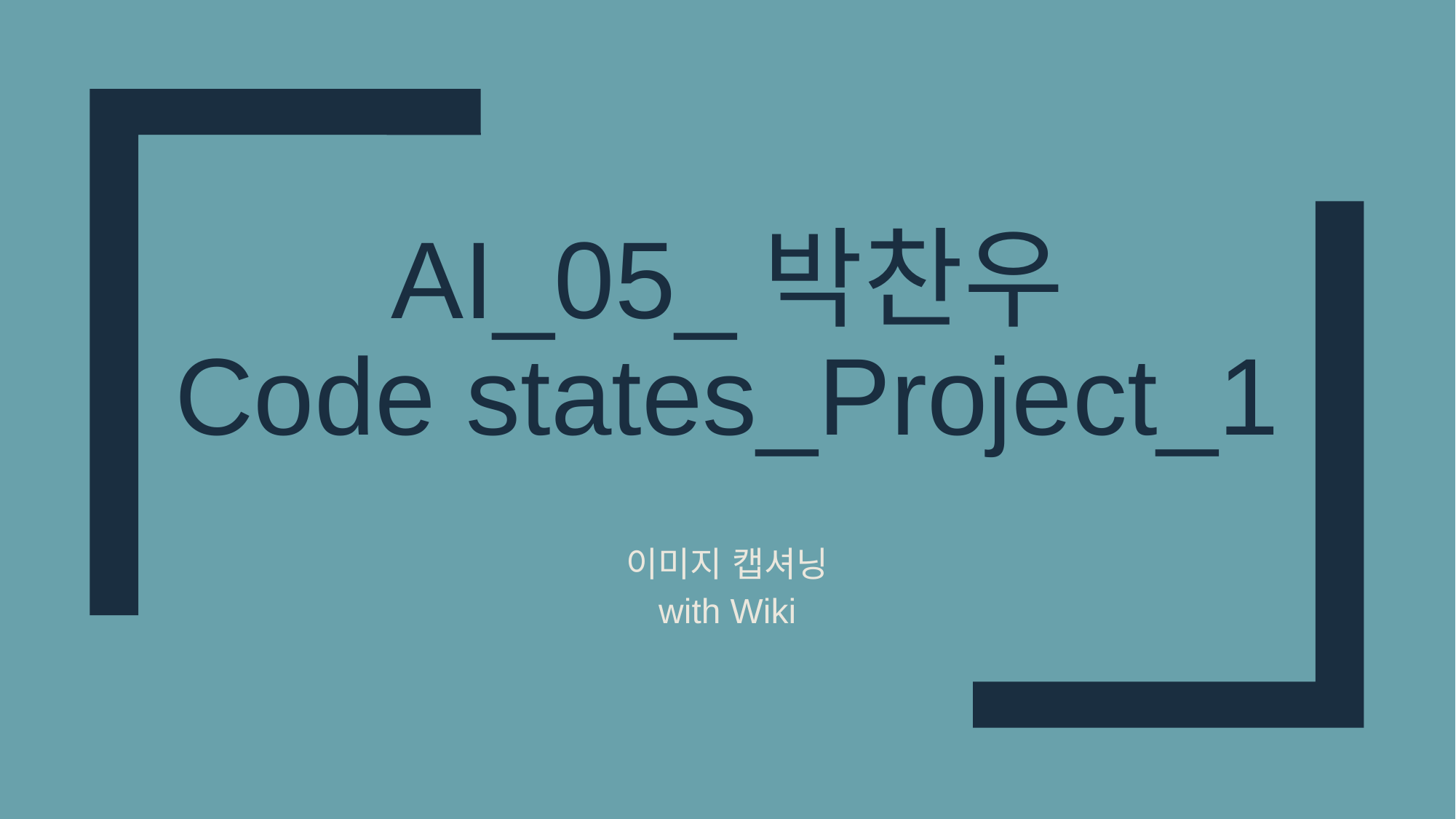

# AI_05_박찬우 Code states_Project_1
이미지 캡셔닝
with Wiki